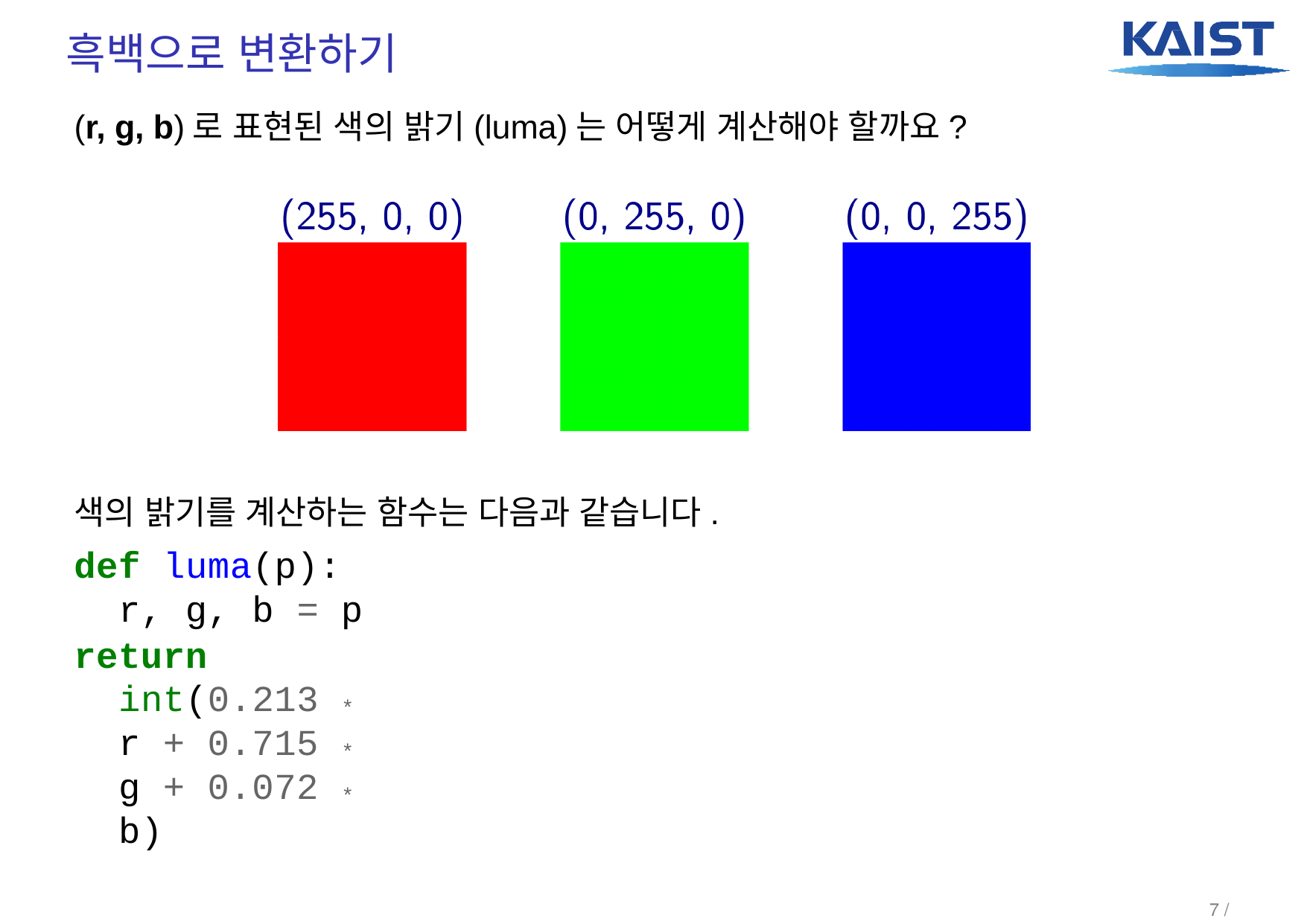

# 흑백으로 변환하기

(r, g, b)로 표현된 색의 밝기(luma)는 어떻게 계산해야 할까요?

색의 밝기를 계산하는 함수는 다음과 같습니다.
def luma(p):
r, g, b = p
return int(0.213 * r + 0.715 * g + 0.072 * b)
7 / 17